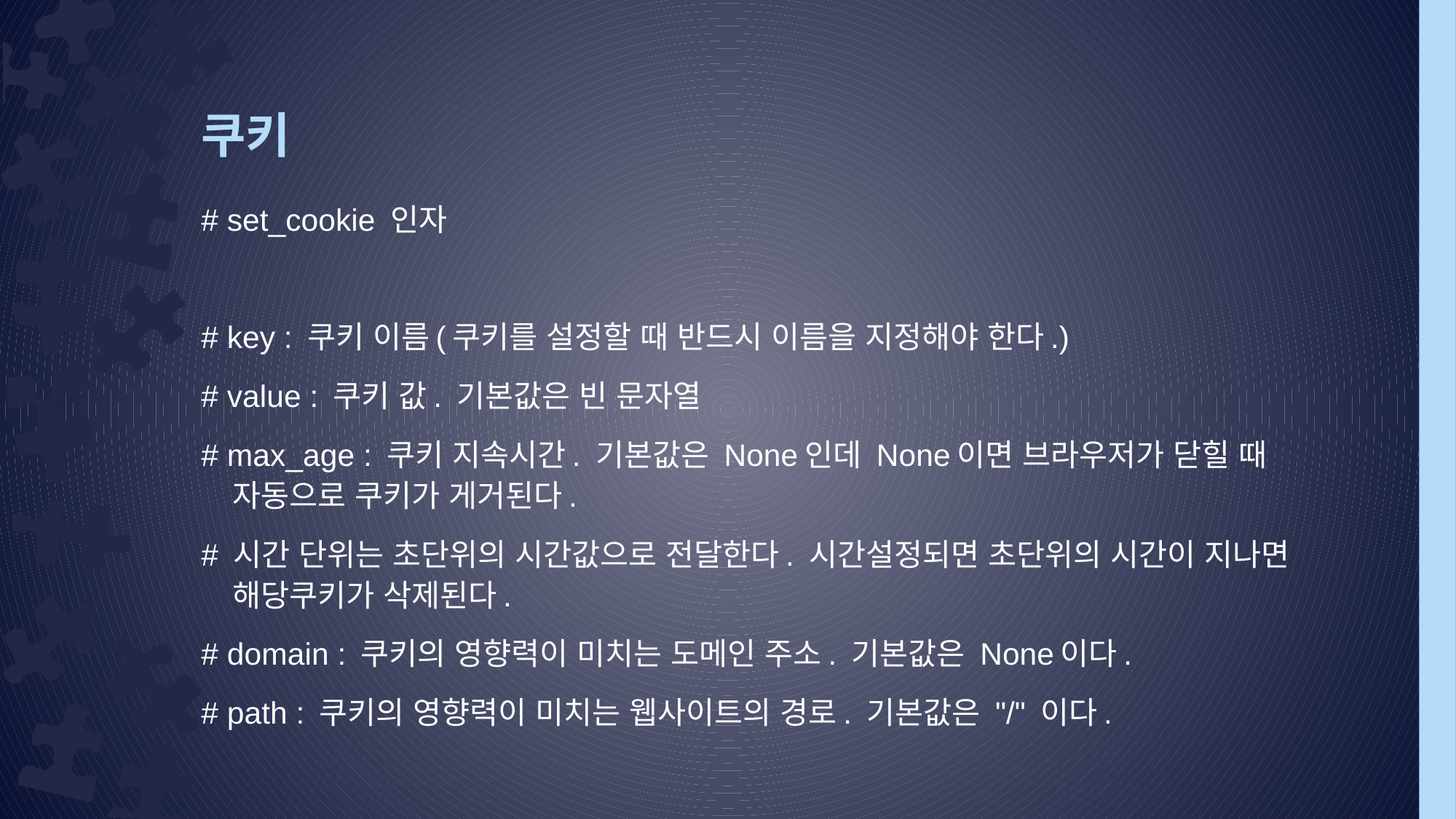

# 쿠키
# set_cookie 인자

# key : 쿠키 이름(쿠키를 설정할 때 반드시 이름을 지정해야 한다.)
# value : 쿠키 값. 기본값은 빈 문자열
# max_age : 쿠키 지속시간. 기본값은 None인데 None이면 브라우저가 닫힐 때 자동으로 쿠키가 게거된다.
# 시간 단위는 초단위의 시간값으로 전달한다. 시간설정되면 초단위의 시간이 지나면 해당쿠키가 삭제된다.
# domain : 쿠키의 영향력이 미치는 도메인 주소. 기본값은 None이다.
# path : 쿠키의 영향력이 미치는 웹사이트의 경로. 기본값은 "/" 이다.